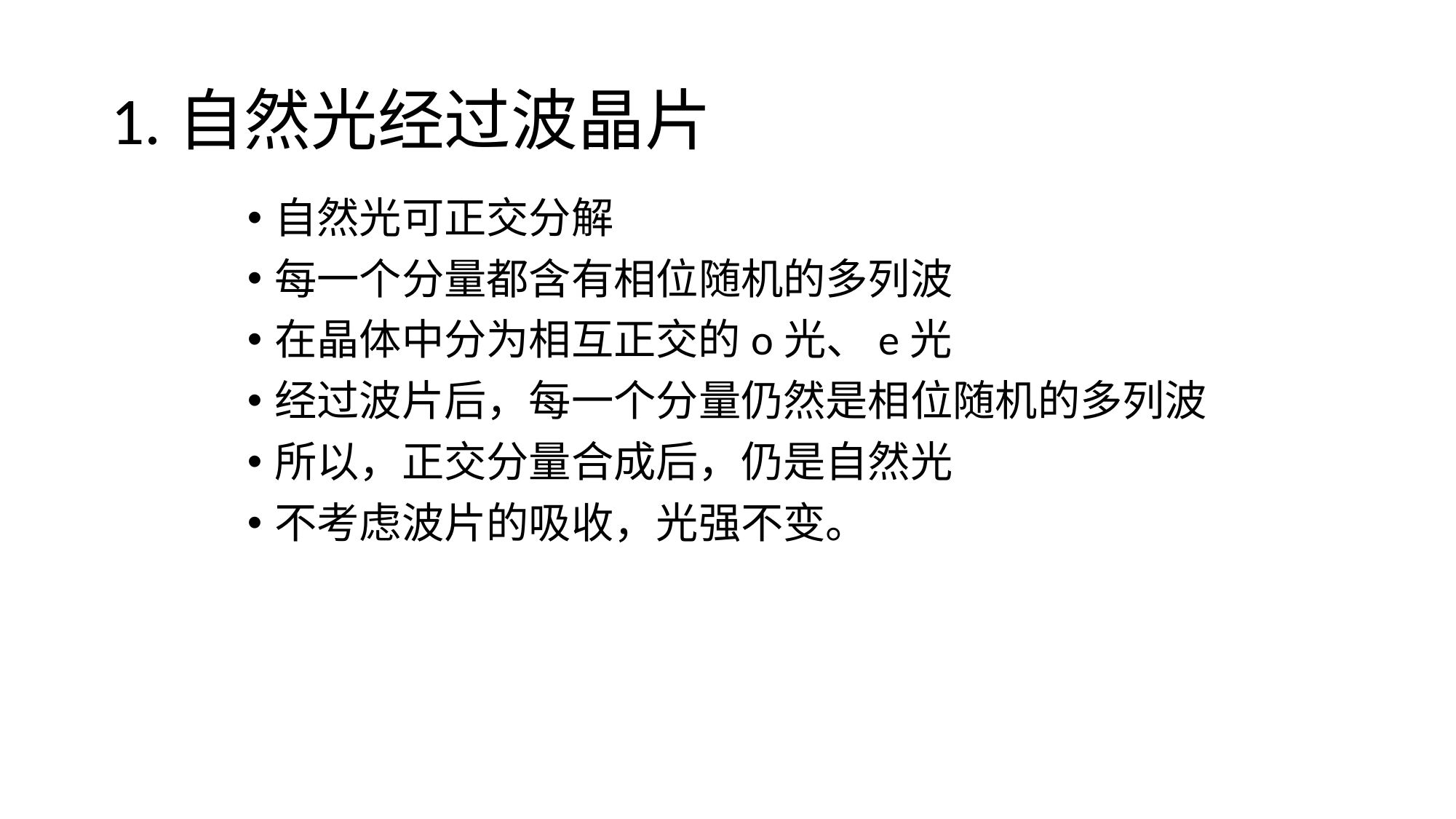

# 1.自然光经过波晶片
自然光可正交分解
每一个分量都含有相位随机的多列波
在晶体中分为相互正交的o光、e光
经过波片后，每一个分量仍然是相位随机的多列波
所以，正交分量合成后，仍是自然光
不考虑波片的吸收，光强不变。